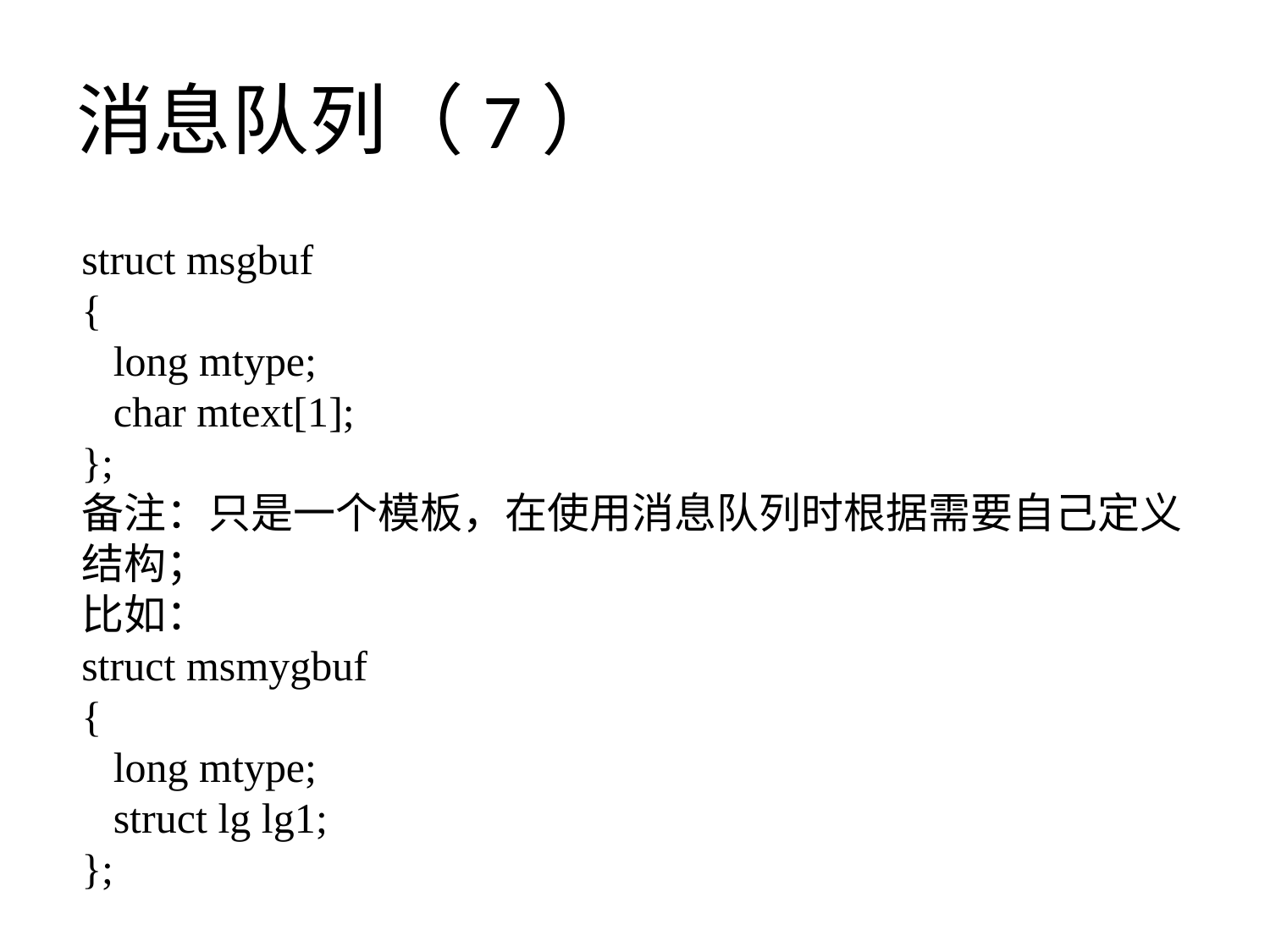

# 消息队列（7）
struct msgbuf
{
   long mtype;
   char mtext[1];
};
备注：只是一个模板，在使用消息队列时根据需要自己定义结构；
比如：
struct msmygbuf
{
   long mtype;
   struct lg lg1;
};